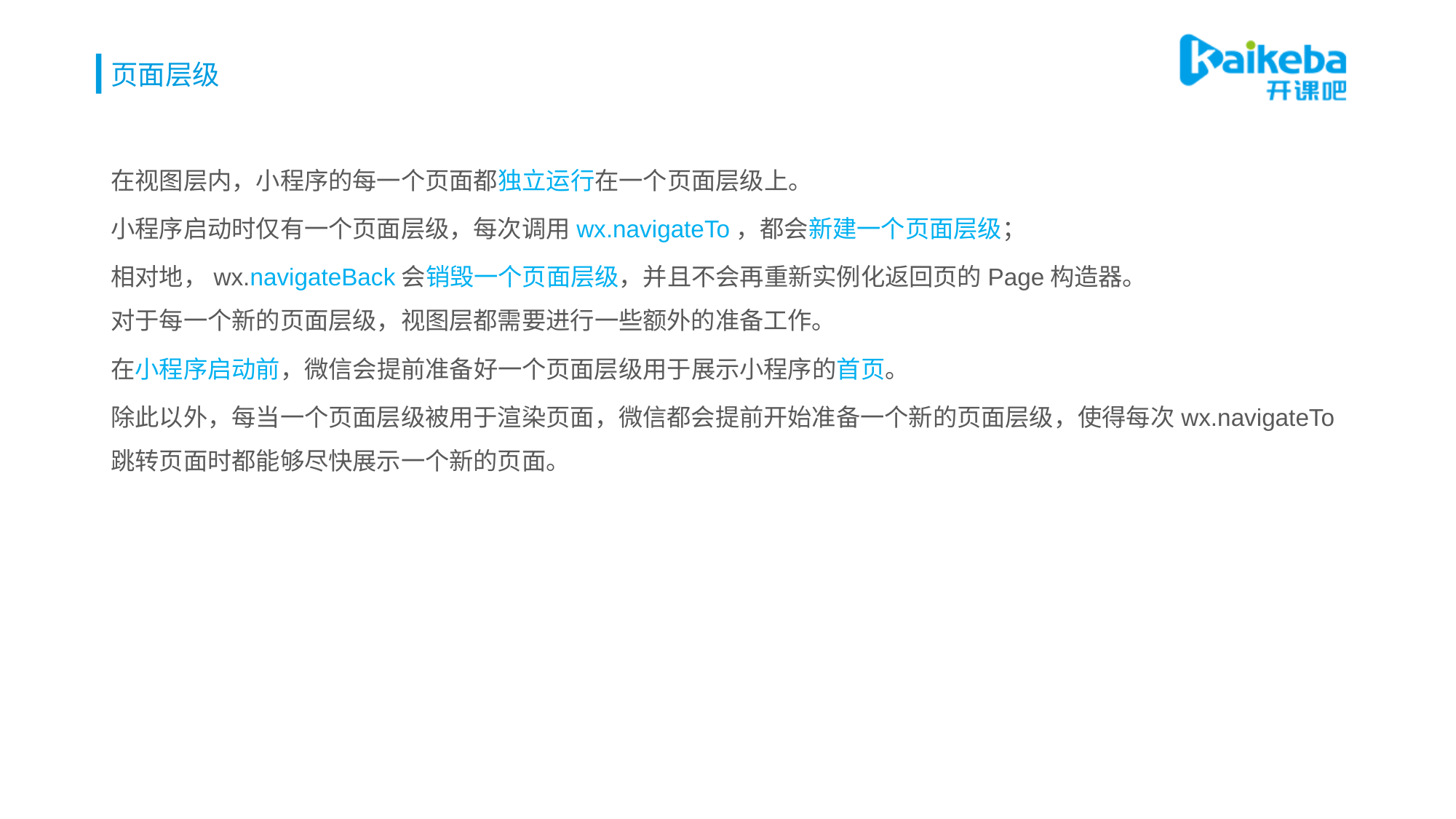

# 页面层级
在视图层内，小程序的每一个页面都独立运行在一个页面层级上。
小程序启动时仅有一个页面层级，每次调用wx.navigateTo，都会新建一个页面层级；
相对地，wx.navigateBack会销毁一个页面层级，并且不会再重新实例化返回页的Page构造器。
对于每一个新的页面层级，视图层都需要进行一些额外的准备工作。
在小程序启动前，微信会提前准备好一个页面层级用于展示小程序的首页。
除此以外，每当一个页面层级被用于渲染页面，微信都会提前开始准备一个新的页面层级，使得每次wx.navigateTo 跳转页面时都能够尽快展示一个新的页面。